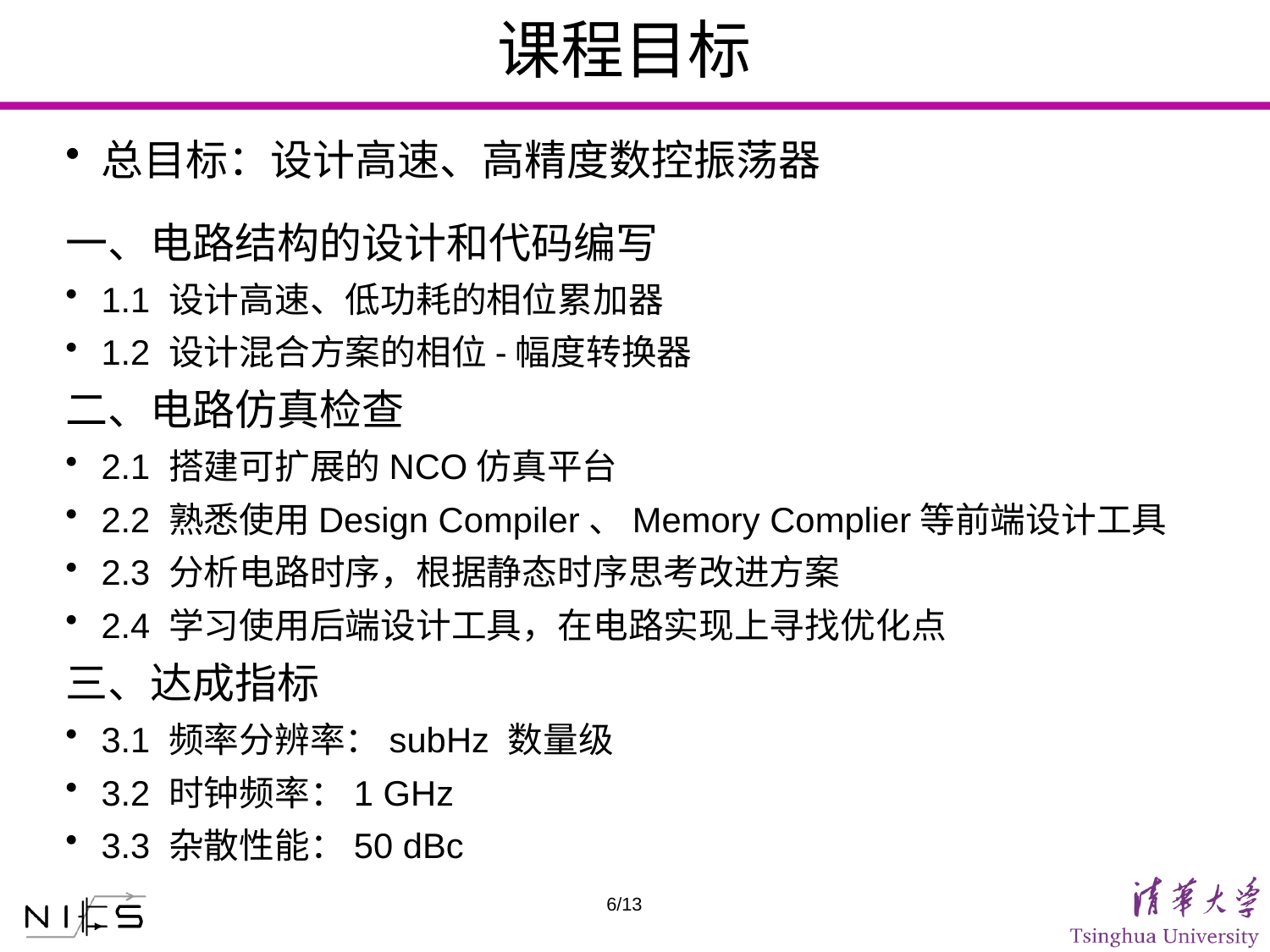

# 课程目标
总目标：设计高速、高精度数控振荡器
一、电路结构的设计和代码编写
1.1 设计高速、低功耗的相位累加器
1.2 设计混合方案的相位-幅度转换器
二、电路仿真检查
2.1 搭建可扩展的NCO仿真平台
2.2 熟悉使用Design Compiler、Memory Complier等前端设计工具
2.3 分析电路时序，根据静态时序思考改进方案
2.4 学习使用后端设计工具，在电路实现上寻找优化点
三、达成指标
3.1 频率分辨率：subHz 数量级
3.2 时钟频率：1 GHz
3.3 杂散性能：50 dBc

6/13